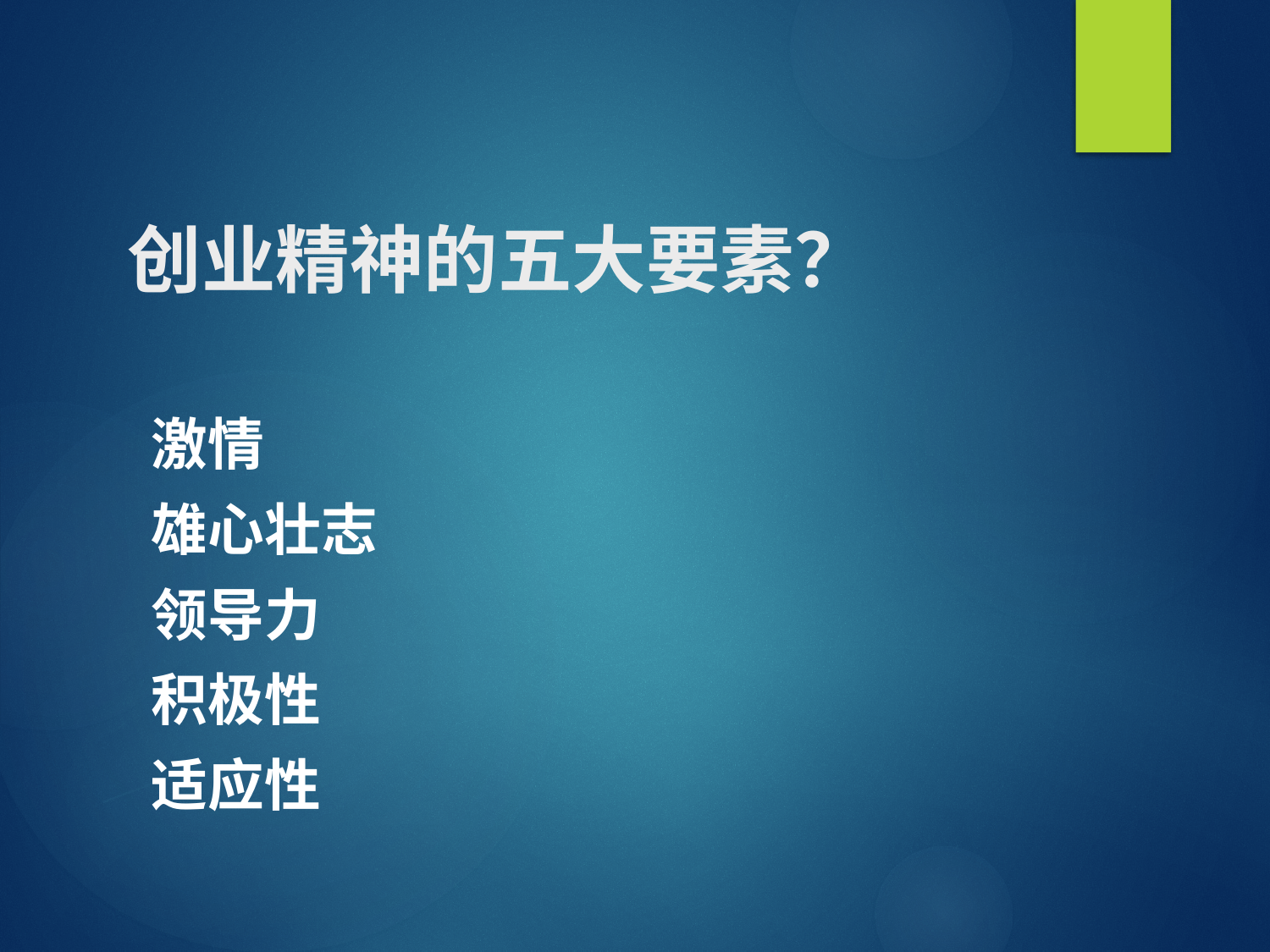

# 创业精神的五大要素？
激情
雄心壮志
领导力
积极性
适应性